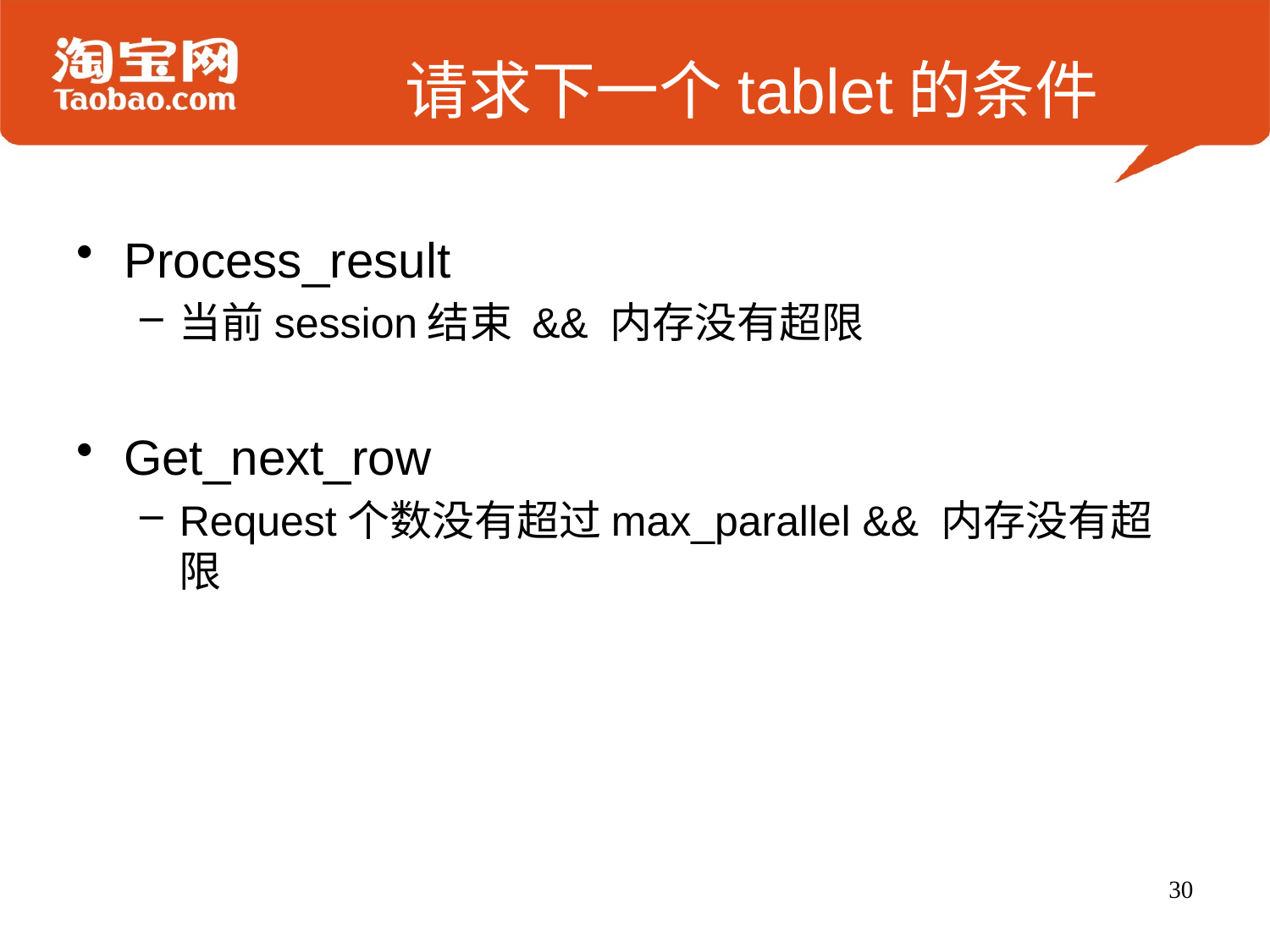

# 请求下一个tablet的条件
Process_result
当前session结束 && 内存没有超限

Get_next_row
Request个数没有超过max_parallel && 内存没有超限
30